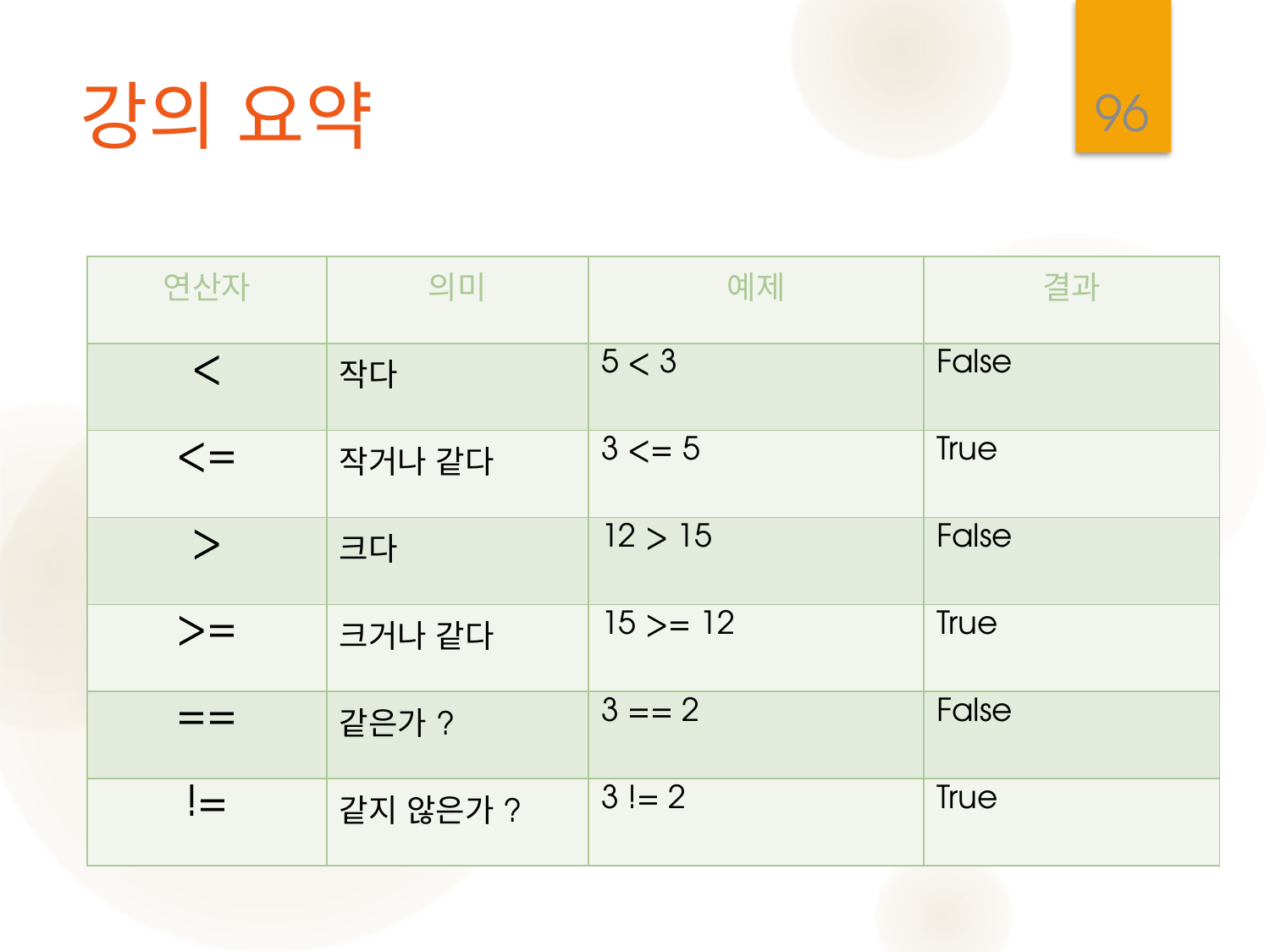

96
# 강의 요약
| 연산자 | 의미 | 예제 | 결과 |
| --- | --- | --- | --- |
| < | 작다 | 5 < 3 | False |
| <= | 작거나 같다 | 3 <= 5 | True |
| > | 크다 | 12 > 15 | False |
| >= | 크거나 같다 | 15 >= 12 | True |
| == | 같은가? | 3 == 2 | False |
| != | 같지 않은가? | 3 != 2 | True |